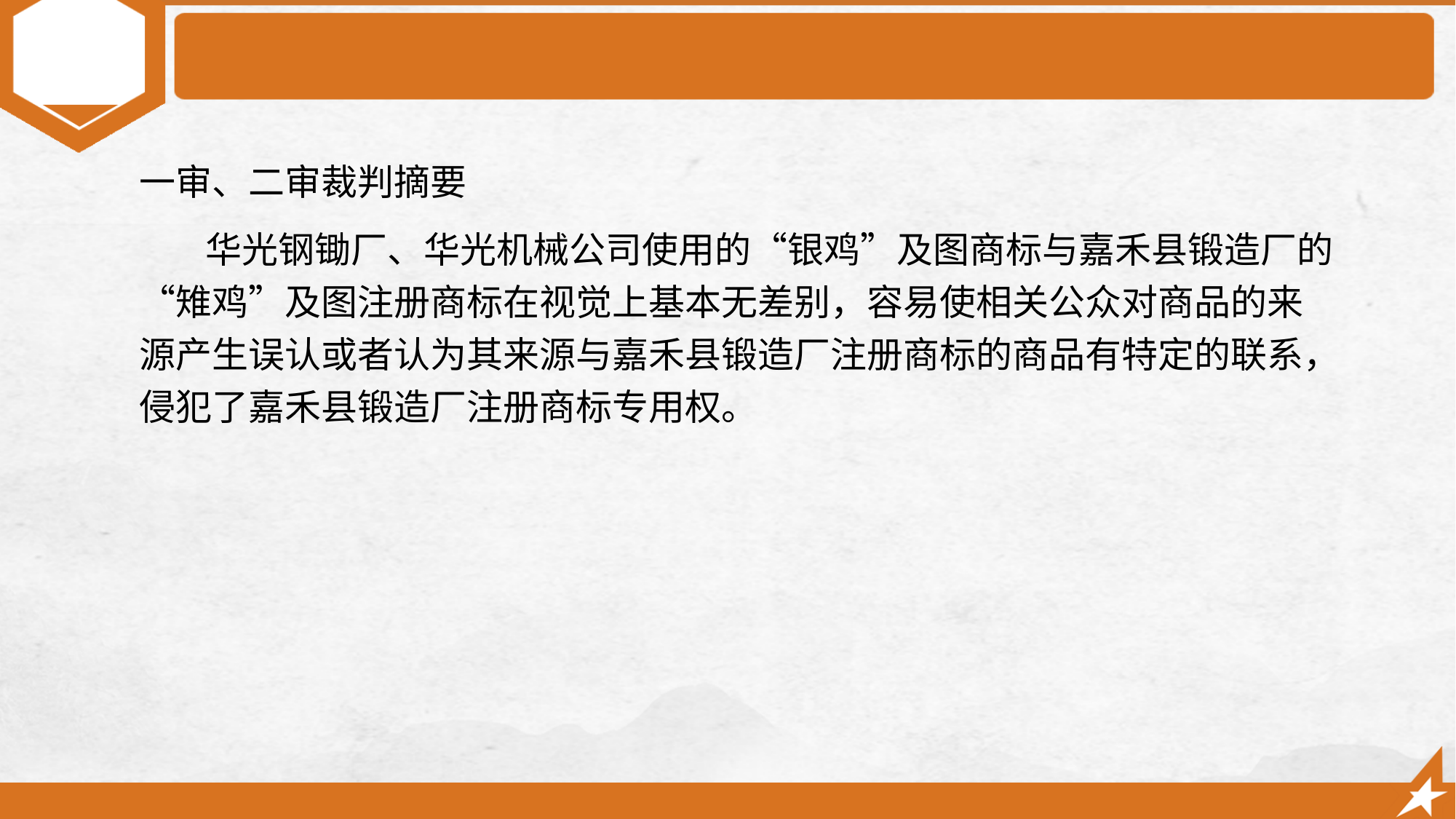

一审、二审裁判摘要
       华光钢锄厂、华光机械公司使用的“银鸡”及图商标与嘉禾县锻造厂的“雉鸡”及图注册商标在视觉上基本无差别，容易使相关公众对商品的来源产生误认或者认为其来源与嘉禾县锻造厂注册商标的商品有特定的联系，侵犯了嘉禾县锻造厂注册商标专用权。